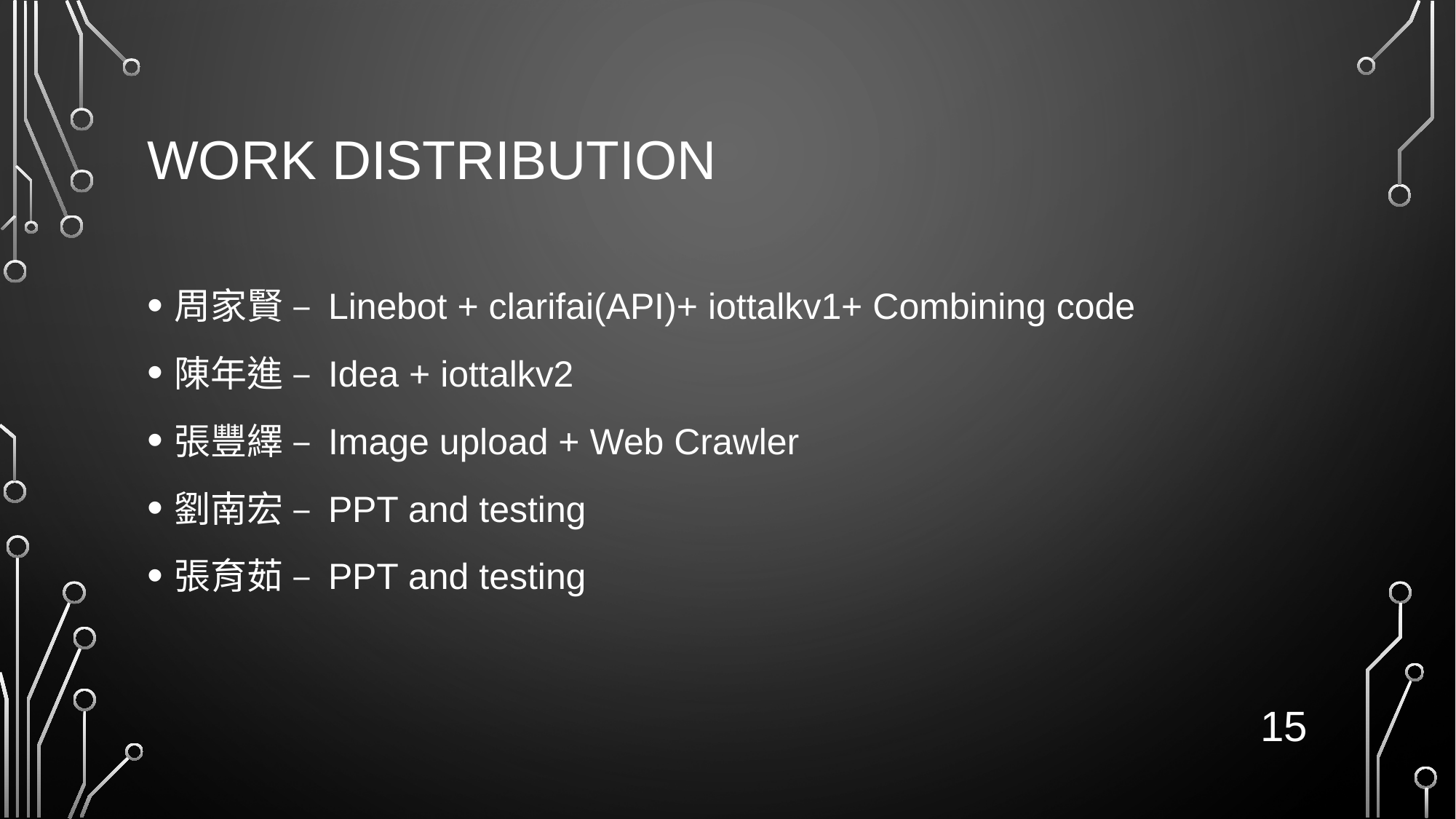

# Work distribution
周家賢 – Linebot + clarifai(API)+ iottalkv1+ Combining code
陳年進 – Idea + iottalkv2
張豐繹 – Image upload + Web Crawler
劉南宏 – PPT and testing
張育茹 – PPT and testing
15